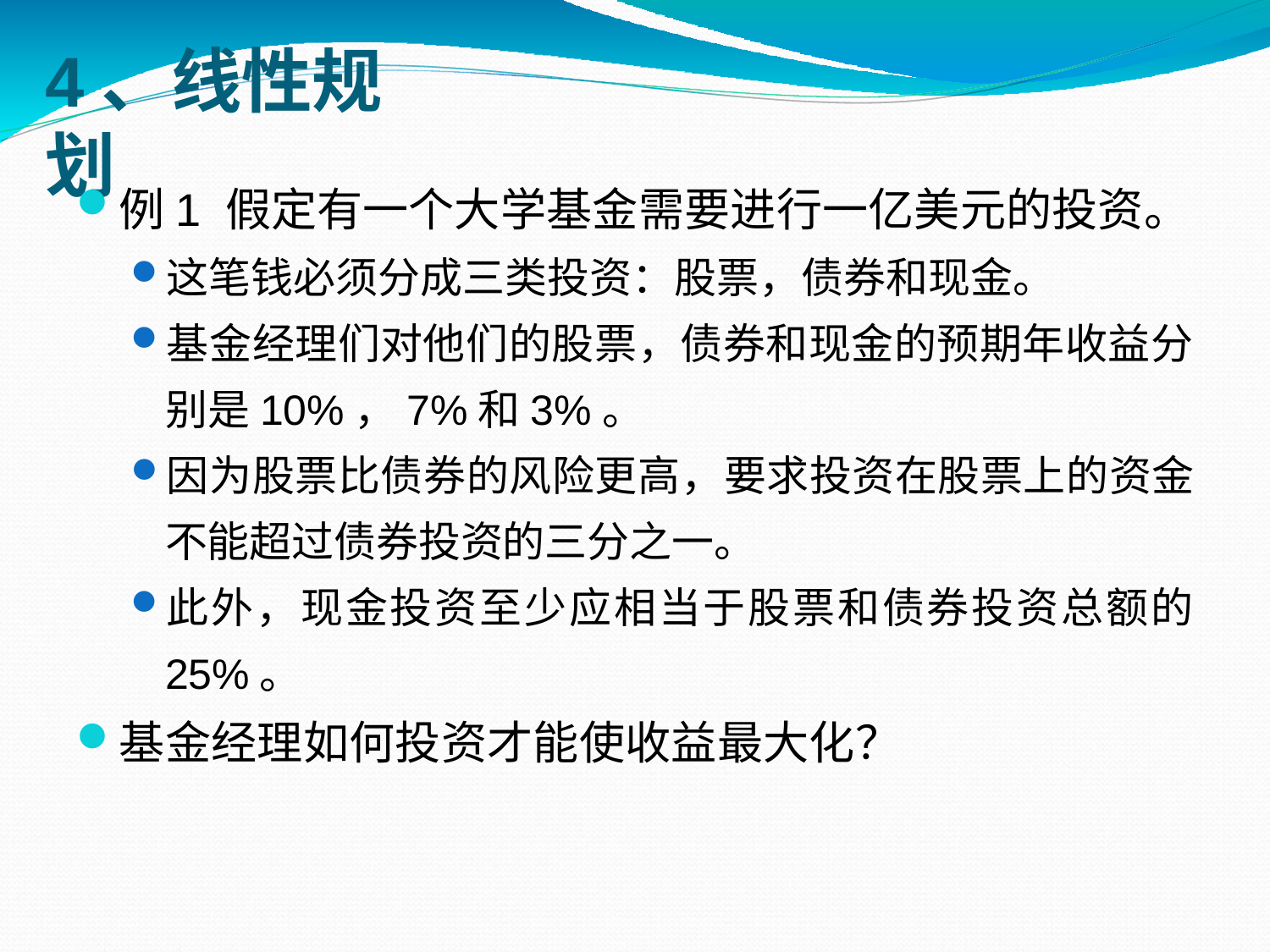

# 4、线性规划
例1 假定有一个大学基金需要进行一亿美元的投资。
这笔钱必须分成三类投资：股票，债券和现金。
基金经理们对他们的股票，债券和现金的预期年收益分
别是10%，7%和3%。
因为股票比债券的风险更高，要求投资在股票上的资金 不能超过债券投资的三分之一。
此外，现金投资至少应相当于股票和债券投资总额的
25%。
基金经理如何投资才能使收益最大化？